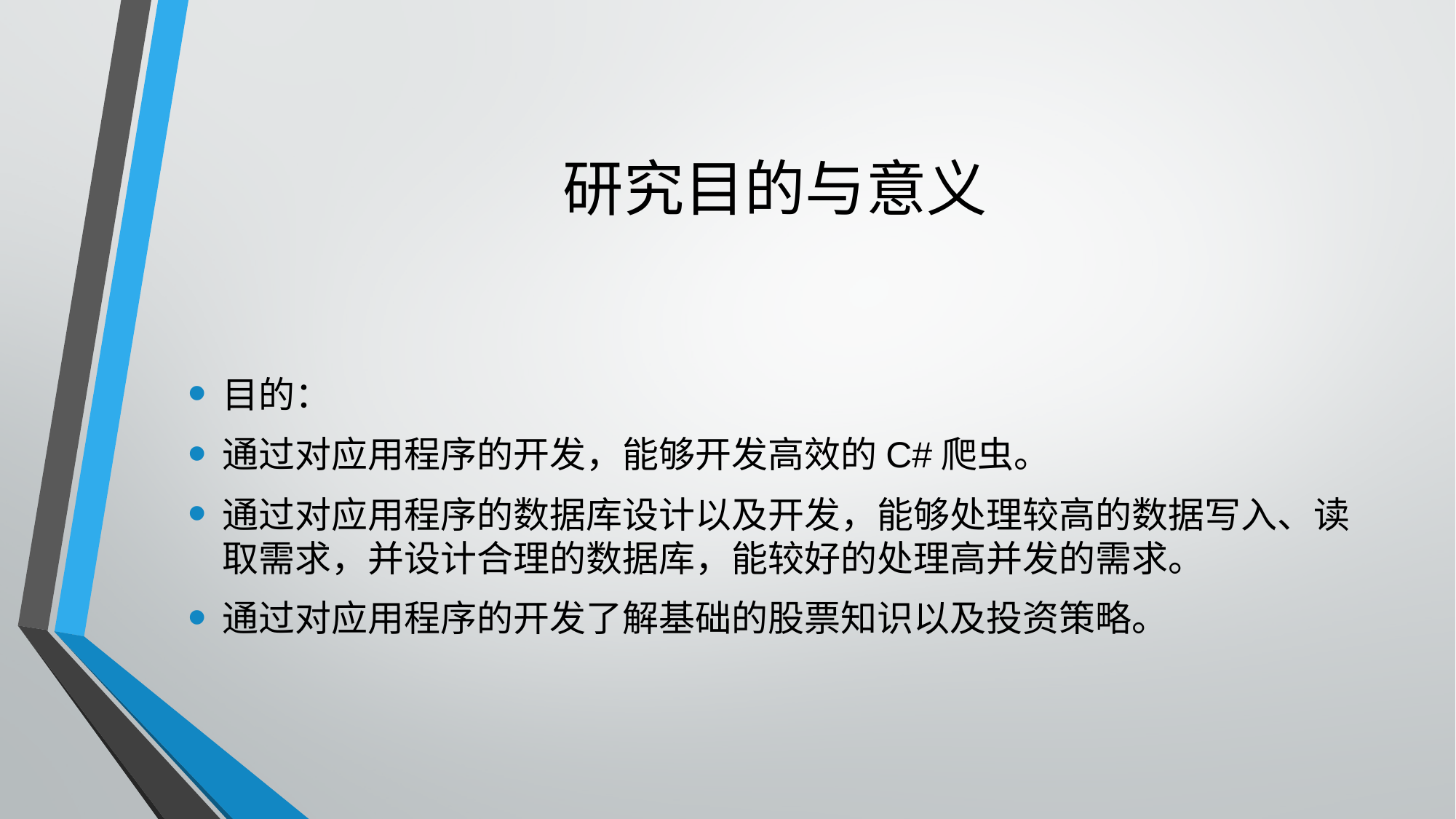

# 研究目的与意义
目的：
通过对应用程序的开发，能够开发高效的C#爬虫。
通过对应用程序的数据库设计以及开发，能够处理较高的数据写入、读取需求，并设计合理的数据库，能较好的处理高并发的需求。
通过对应用程序的开发了解基础的股票知识以及投资策略。